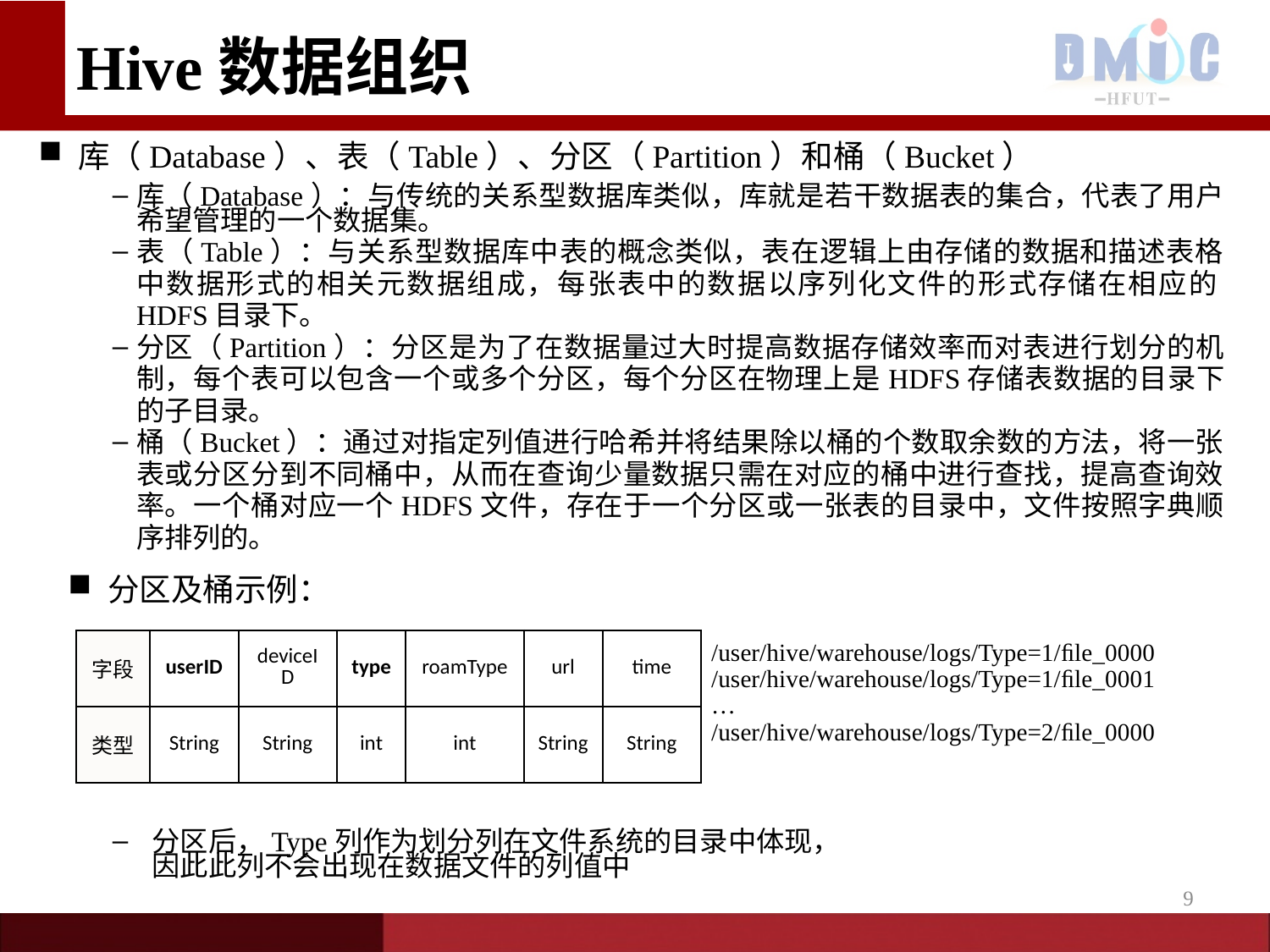

# Hive数据组织
库（Database）、表（Table）、分区（Partition）和桶（Bucket）
库（Database）：与传统的关系型数据库类似，库就是若干数据表的集合，代表了用户希望管理的一个数据集。
表（Table）：与关系型数据库中表的概念类似，表在逻辑上由存储的数据和描述表格中数据形式的相关元数据组成，每张表中的数据以序列化文件的形式存储在相应的HDFS目录下。
分区（Partition）：分区是为了在数据量过大时提高数据存储效率而对表进行划分的机制，每个表可以包含一个或多个分区，每个分区在物理上是HDFS存储表数据的目录下的子目录。
桶（Bucket）：通过对指定列值进行哈希并将结果除以桶的个数取余数的方法，将一张表或分区分到不同桶中，从而在查询少量数据只需在对应的桶中进行查找，提高查询效率。一个桶对应一个HDFS文件，存在于一个分区或一张表的目录中，文件按照字典顺序排列的。
分区及桶示例：
| 字段 | userID | deviceID | type | roamType | url | time |
| --- | --- | --- | --- | --- | --- | --- |
| 类型 | String | String | int | int | String | String |
 /user/hive/warehouse/logs/Type=1/ﬁle_0000
 /user/hive/warehouse/logs/Type=1/ﬁle_0001
 …
 /user/hive/warehouse/logs/Type=2/ﬁle_0000

分区后，Type列作为划分列在文件系统的目录中体现，
因此此列不会出现在数据文件的列值中
5
9